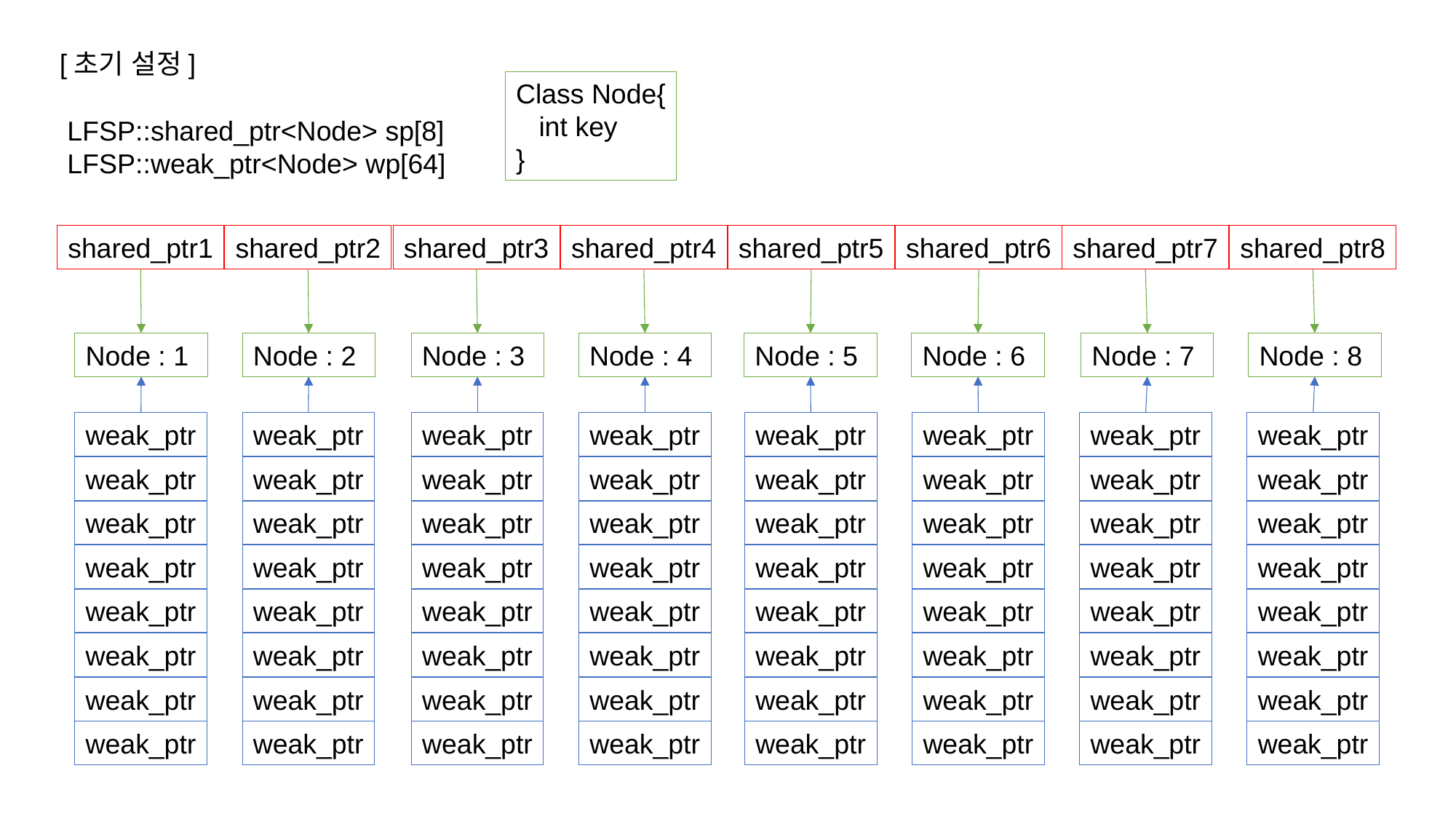

[초기 설정]
Class Node{
   int key
}
LFSP::shared_ptr<Node> sp[8]
LFSP::weak_ptr<Node> wp[64]
shared_ptr1
shared_ptr2
shared_ptr3
shared_ptr4
shared_ptr5
shared_ptr6
shared_ptr7
shared_ptr8
Node : 1
Node : 2
Node : 3
Node : 4
Node : 5
Node : 6
Node : 7
Node : 8
weak_ptr
weak_ptr
weak_ptr
weak_ptr
weak_ptr
weak_ptr
weak_ptr
weak_ptr
weak_ptr
weak_ptr
weak_ptr
weak_ptr
weak_ptr
weak_ptr
weak_ptr
weak_ptr
weak_ptr
weak_ptr
weak_ptr
weak_ptr
weak_ptr
weak_ptr
weak_ptr
weak_ptr
weak_ptr
weak_ptr
weak_ptr
weak_ptr
weak_ptr
weak_ptr
weak_ptr
weak_ptr
weak_ptr
weak_ptr
weak_ptr
weak_ptr
weak_ptr
weak_ptr
weak_ptr
weak_ptr
weak_ptr
weak_ptr
weak_ptr
weak_ptr
weak_ptr
weak_ptr
weak_ptr
weak_ptr
weak_ptr
weak_ptr
weak_ptr
weak_ptr
weak_ptr
weak_ptr
weak_ptr
weak_ptr
weak_ptr
weak_ptr
weak_ptr
weak_ptr
weak_ptr
weak_ptr
weak_ptr
weak_ptr